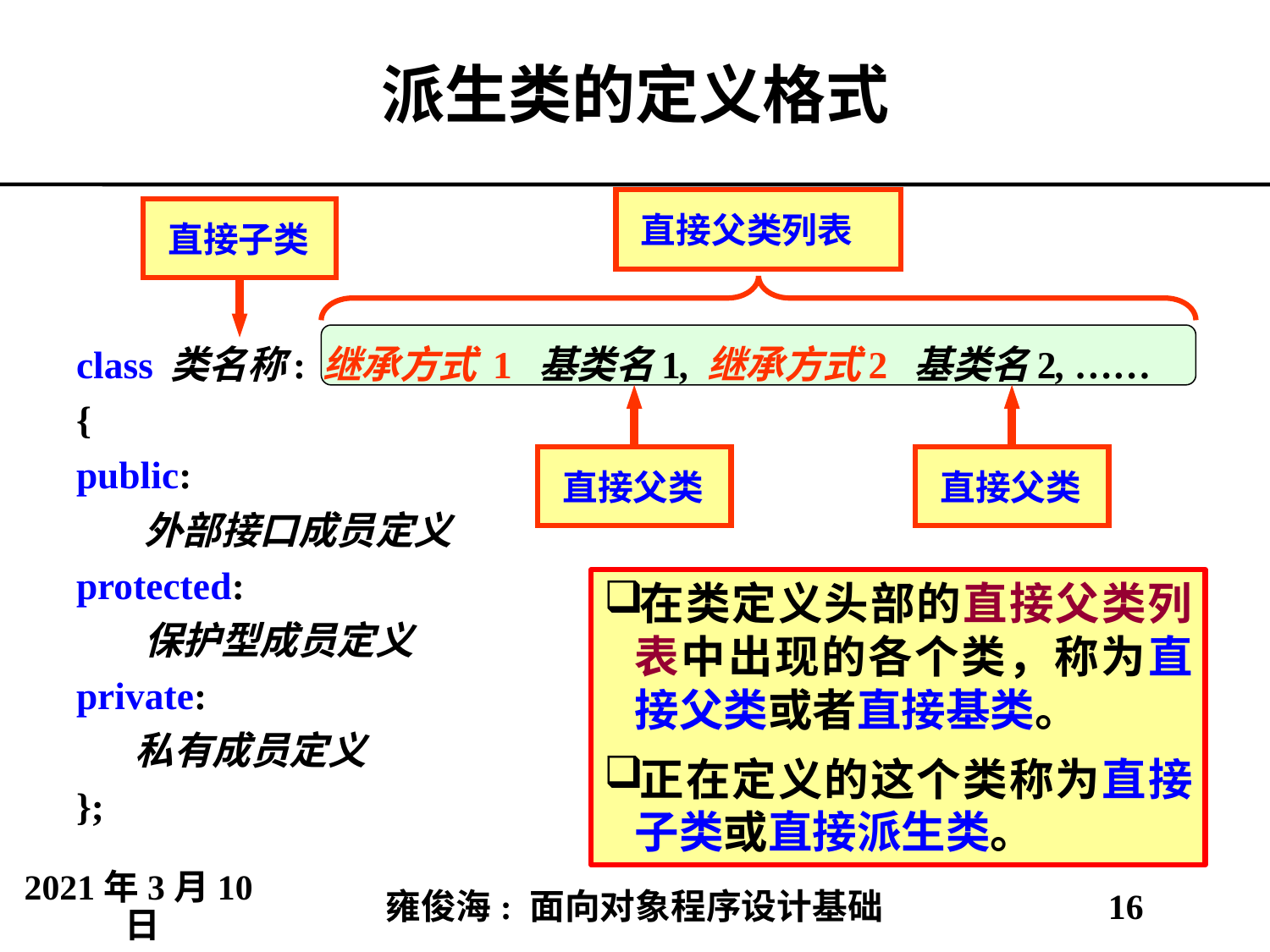

# 派生类的定义格式

直接父类列表
直接子类

class 类名称: 继承方式 1  基类名1, 继承方式2  基类名2, ……
{
public:
       外部接口成员定义
protected:
       保护型成员定义
private:
      私有成员定义
};
直接父类
直接父类
在类定义头部的直接父类列表中出现的各个类，称为直接父类或者直接基类。
正在定义的这个类称为直接子类或直接派生类。
2021年3月10日
雍俊海: 面向对象程序设计基础
16